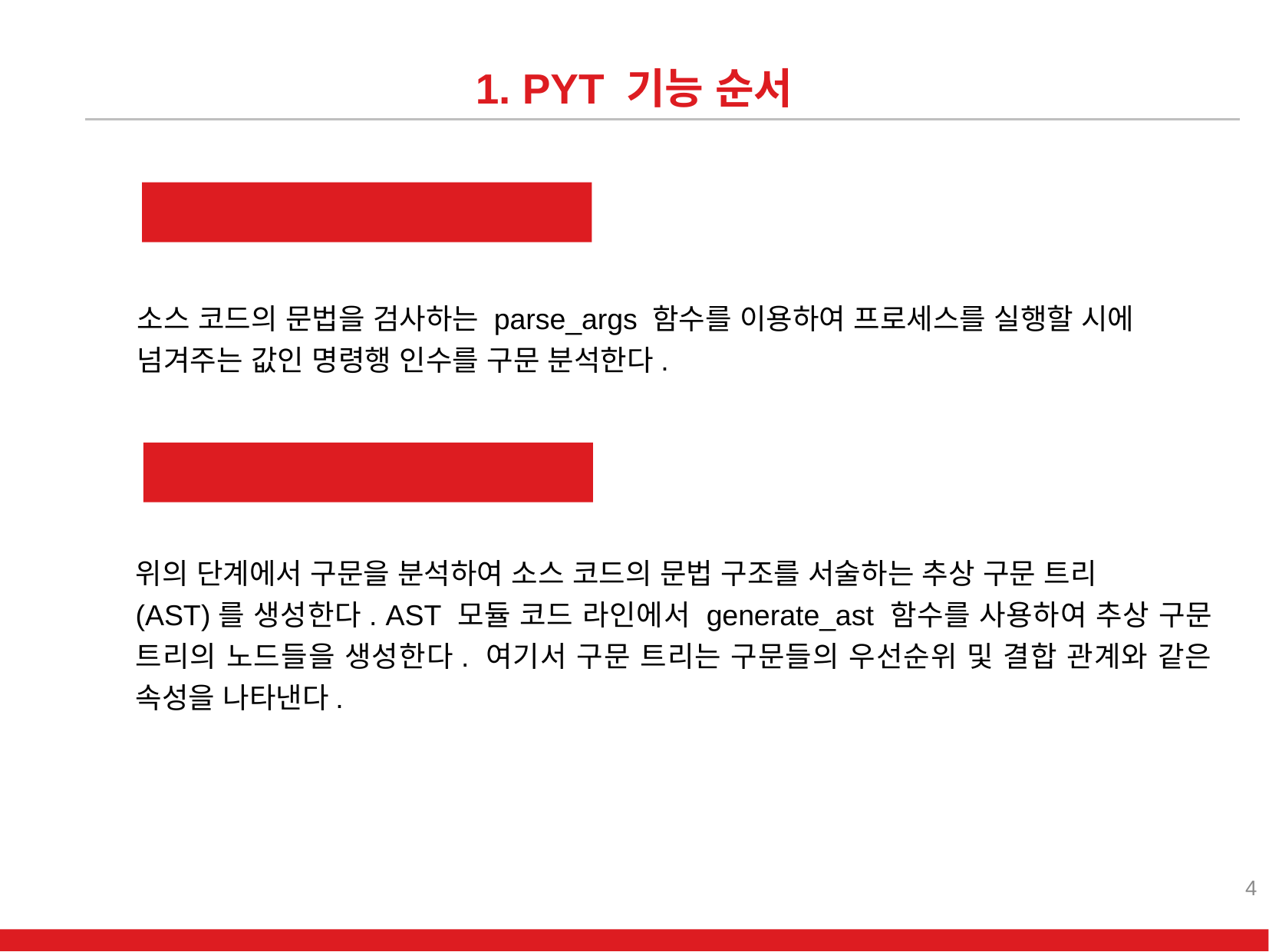

1. PYT 기능 순서
1단계
소스 코드의 문법을 검사하는 parse_args 함수를 이용하여 프로세스를 실행할 시에
넘겨주는 값인 명령행 인수를 구문 분석한다.
2단계
위의 단계에서 구문을 분석하여 소스 코드의 문법 구조를 서술하는 추상 구문 트리
(AST)를 생성한다. AST 모듈 코드 라인에서 generate_ast 함수를 사용하여 추상 구문 트리의 노드들을 생성한다. 여기서 구문 트리는 구문들의 우선순위 및 결합 관계와 같은 속성을 나타낸다.
4